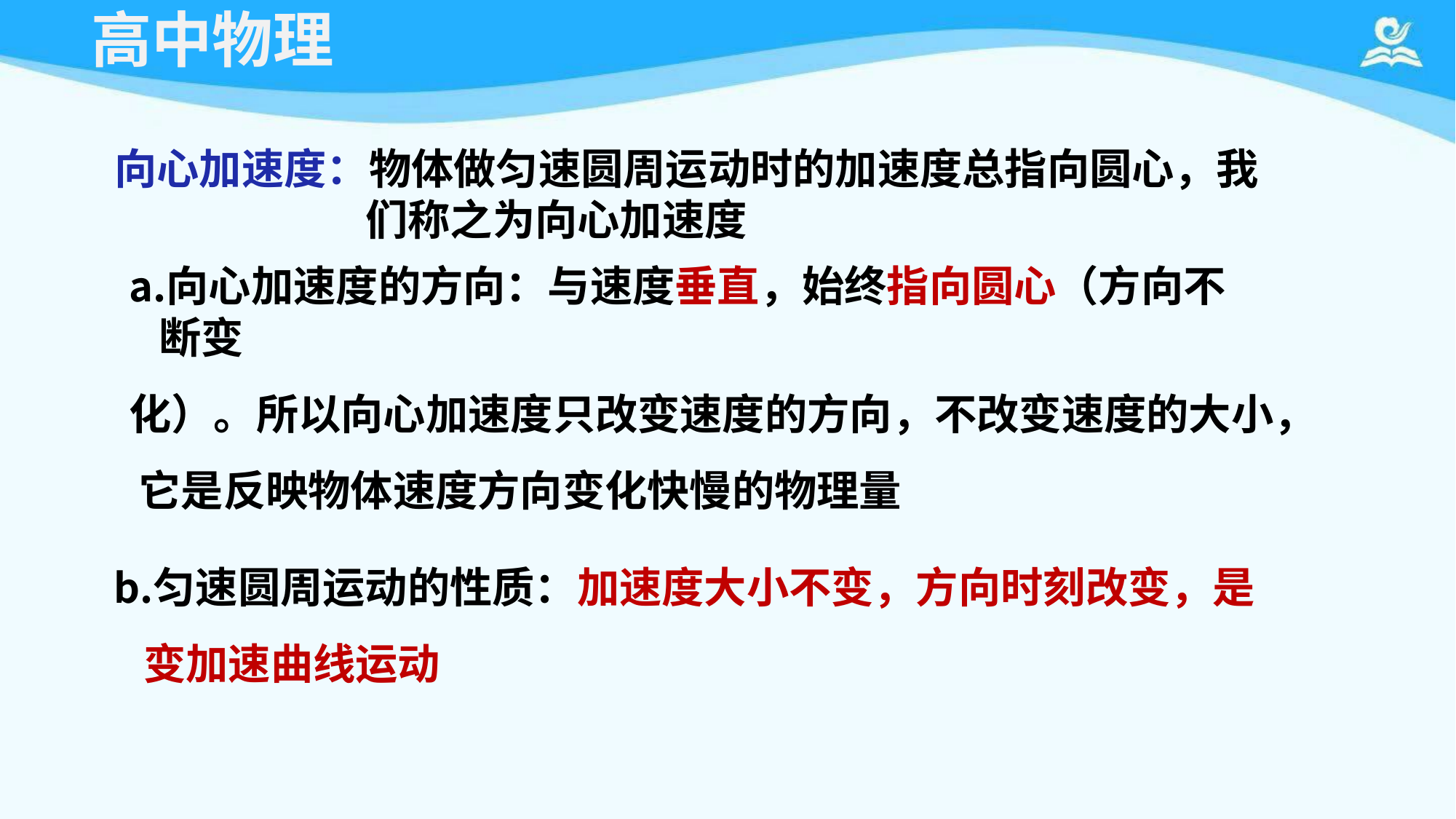

# 高中物理
向心加速度：物体做匀速圆周运动时的加速度总指向圆心，我 们称之为向心加速度
向心加速度的方向：与速度垂直，始终指向圆心（方向不断变
化）。所以向心加速度只改变速度的方向，不改变速度的大小，  它是反映物体速度方向变化快慢的物理量
匀速圆周运动的性质：加速度大小不变，方向时刻改变，是 变加速曲线运动